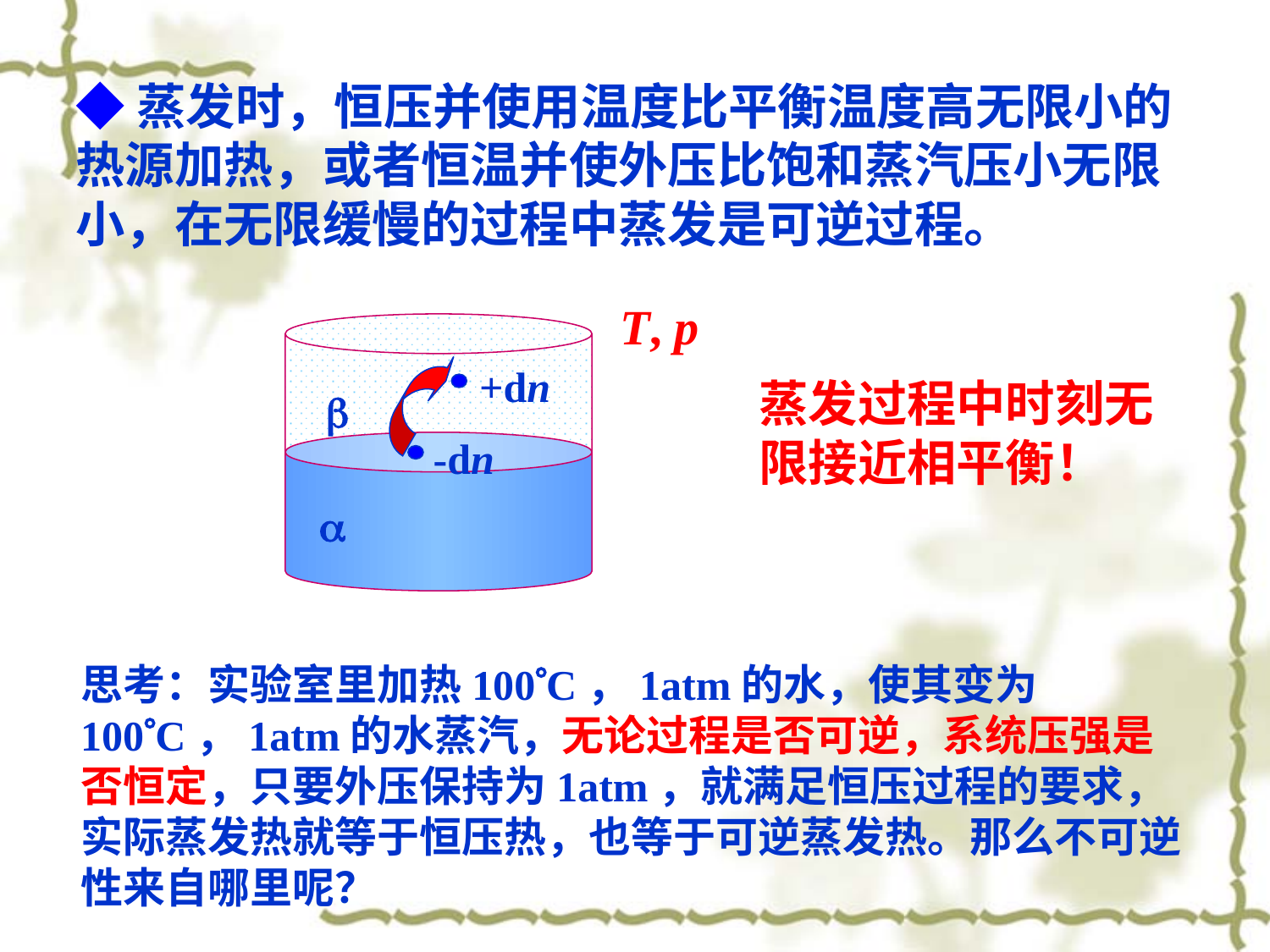

◆蒸发时，恒压并使用温度比平衡温度高无限小的热源加热，或者恒温并使外压比饱和蒸汽压小无限小，在无限缓慢的过程中蒸发是可逆过程。
T, p

+dn

β
-dn

α
蒸发过程中时刻无限接近相平衡！
思考：实验室里加热100°C，1atm的水，使其变为100°C，1atm的水蒸汽，无论过程是否可逆，系统压强是否恒定，只要外压保持为1atm，就满足恒压过程的要求，实际蒸发热就等于恒压热，也等于可逆蒸发热。那么不可逆性来自哪里呢？